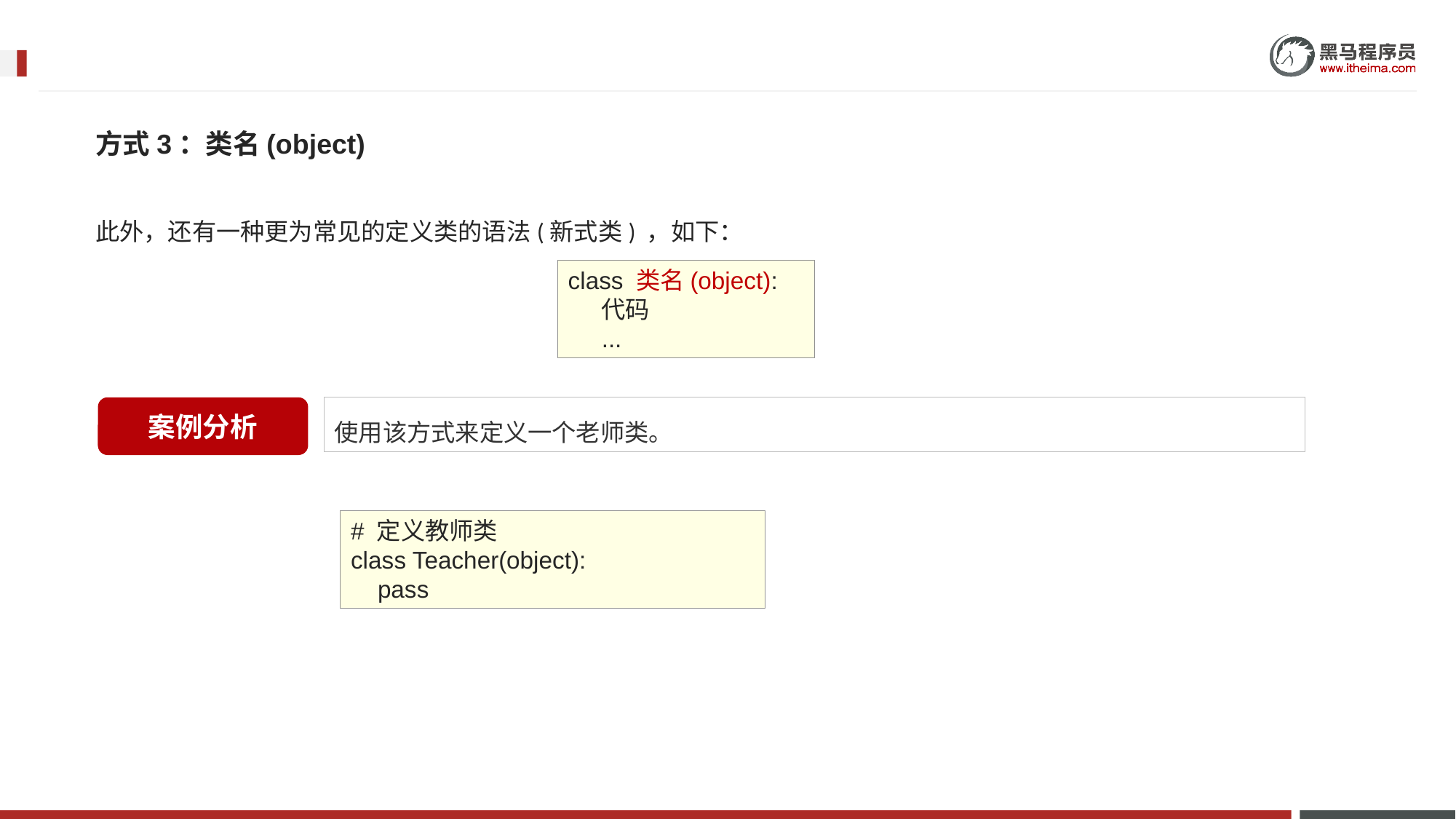

方式3：类名(object)
此外，还有一种更为常见的定义类的语法(新式类) ，如下：
class 类名(object):
     代码
     ...
案例分析
使用该方式来定义一个老师类。
# 定义教师类
class Teacher(object):
    pass